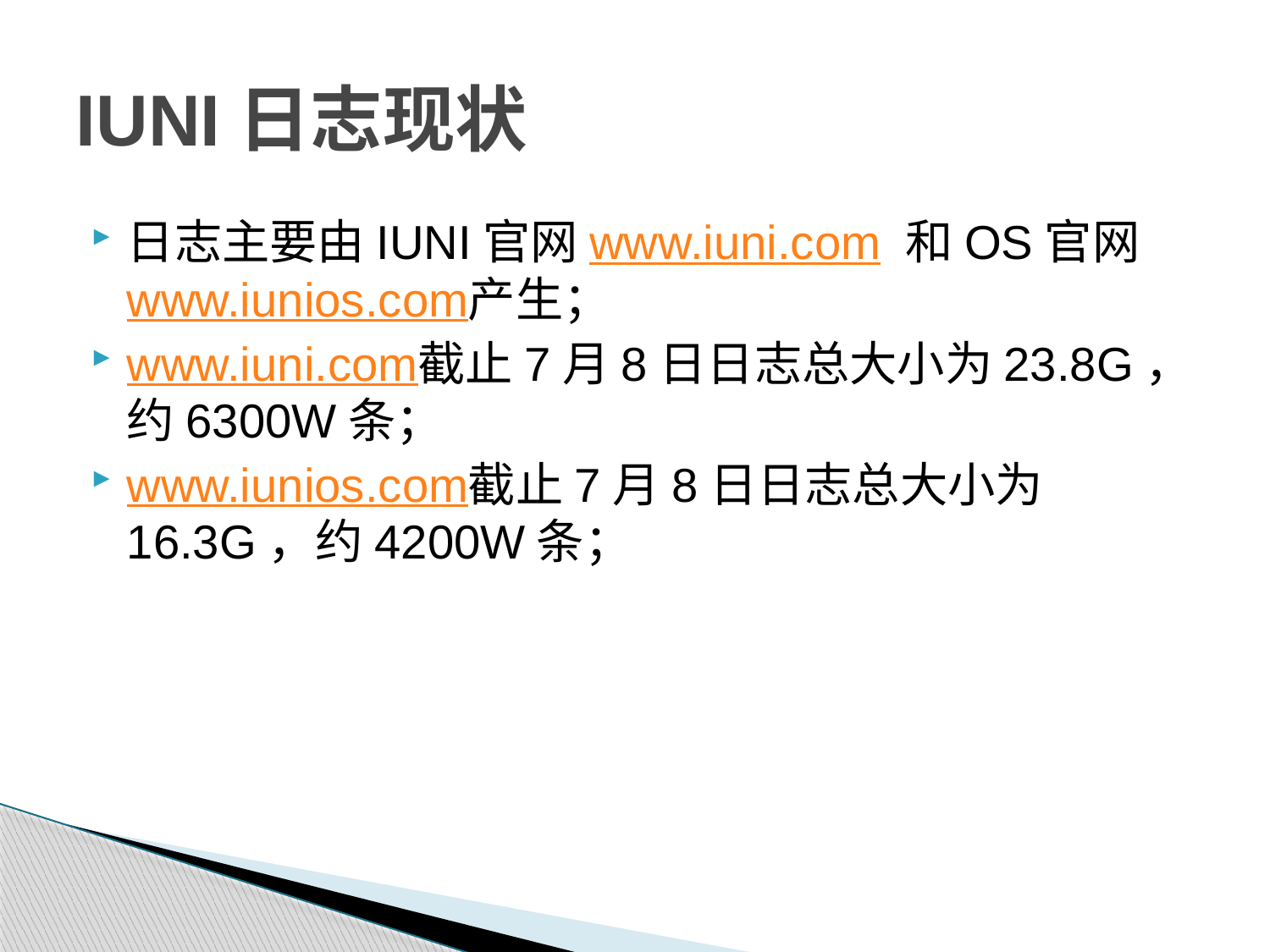

# IUNI日志现状
日志主要由IUNI官网www.iuni.com 和OS官网www.iunios.com产生；
www.iuni.com截止7月8日日志总大小为23.8G，约6300W条；
www.iunios.com截止7月8日日志总大小为16.3G，约4200W条；